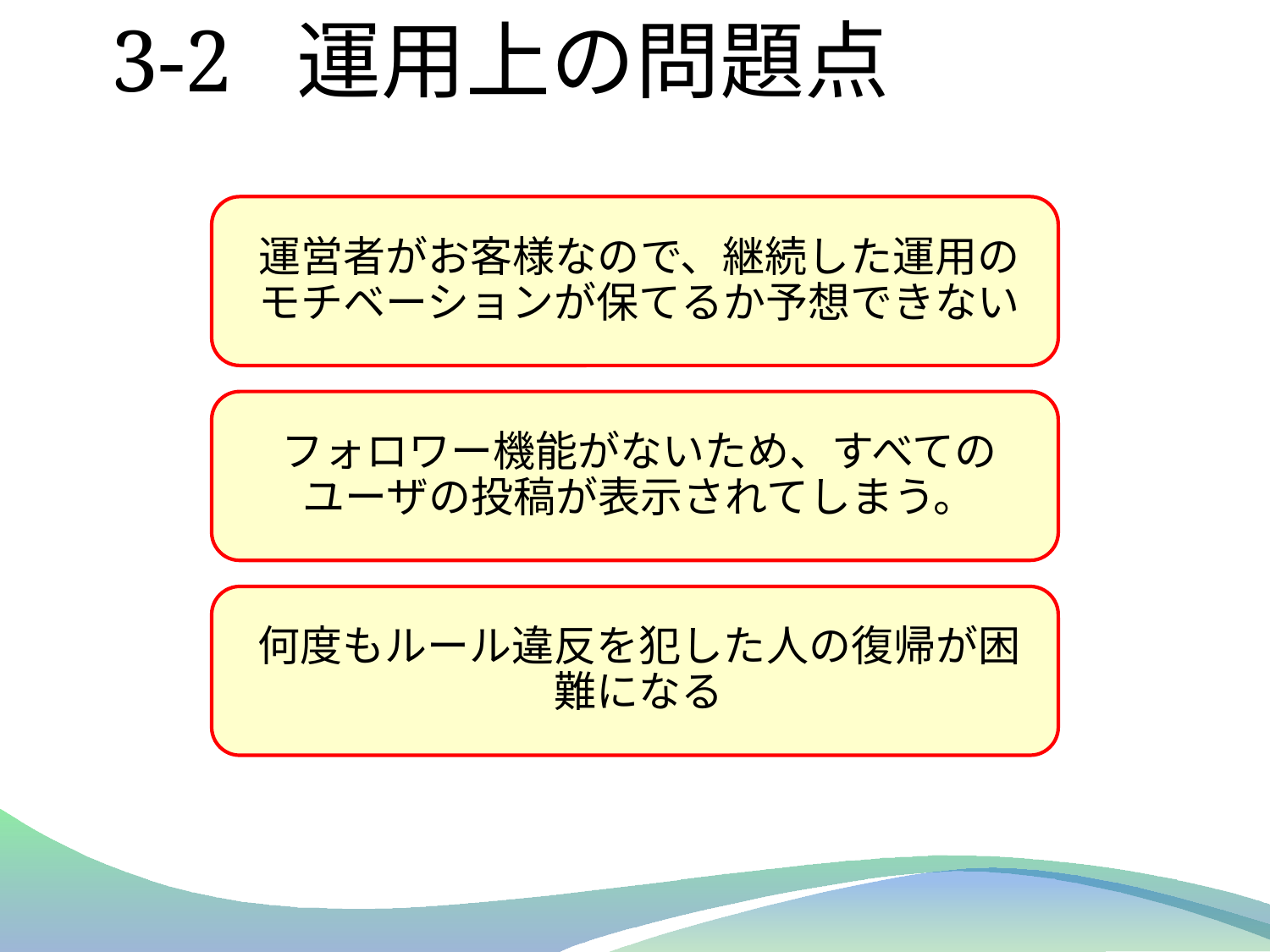

# 3-2  運用上の問題点

運営者がお客様なので、継続した運用のモチベーションが保てるか予想できない
フォロワー機能がないため、すべてのユーザの投稿が表示されてしまう。
何度もルール違反を犯した人の復帰が困難になる